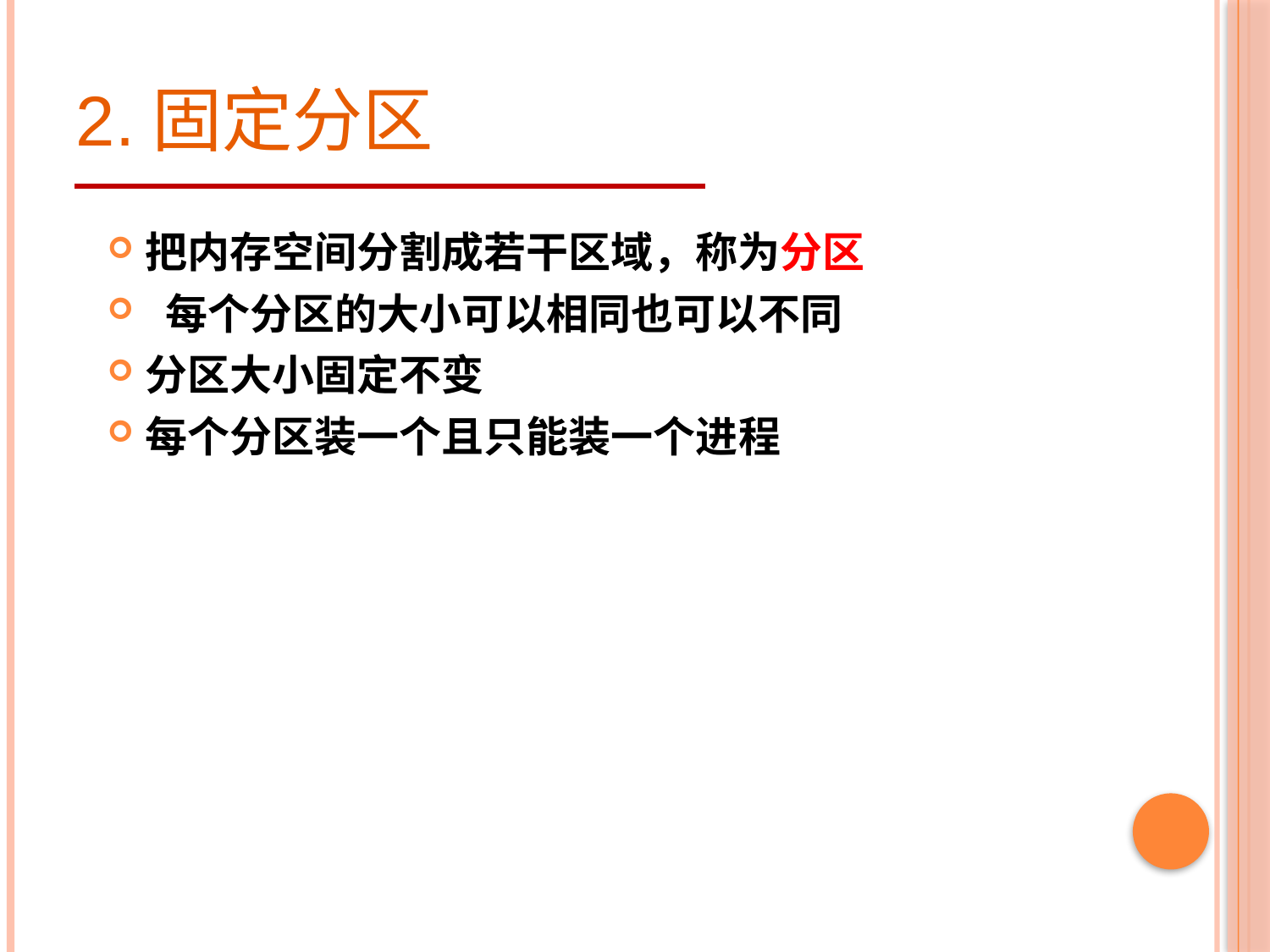

# 2.固定分区
把内存空间分割成若干区域，称为分区
 每个分区的大小可以相同也可以不同
分区大小固定不变
每个分区装一个且只能装一个进程